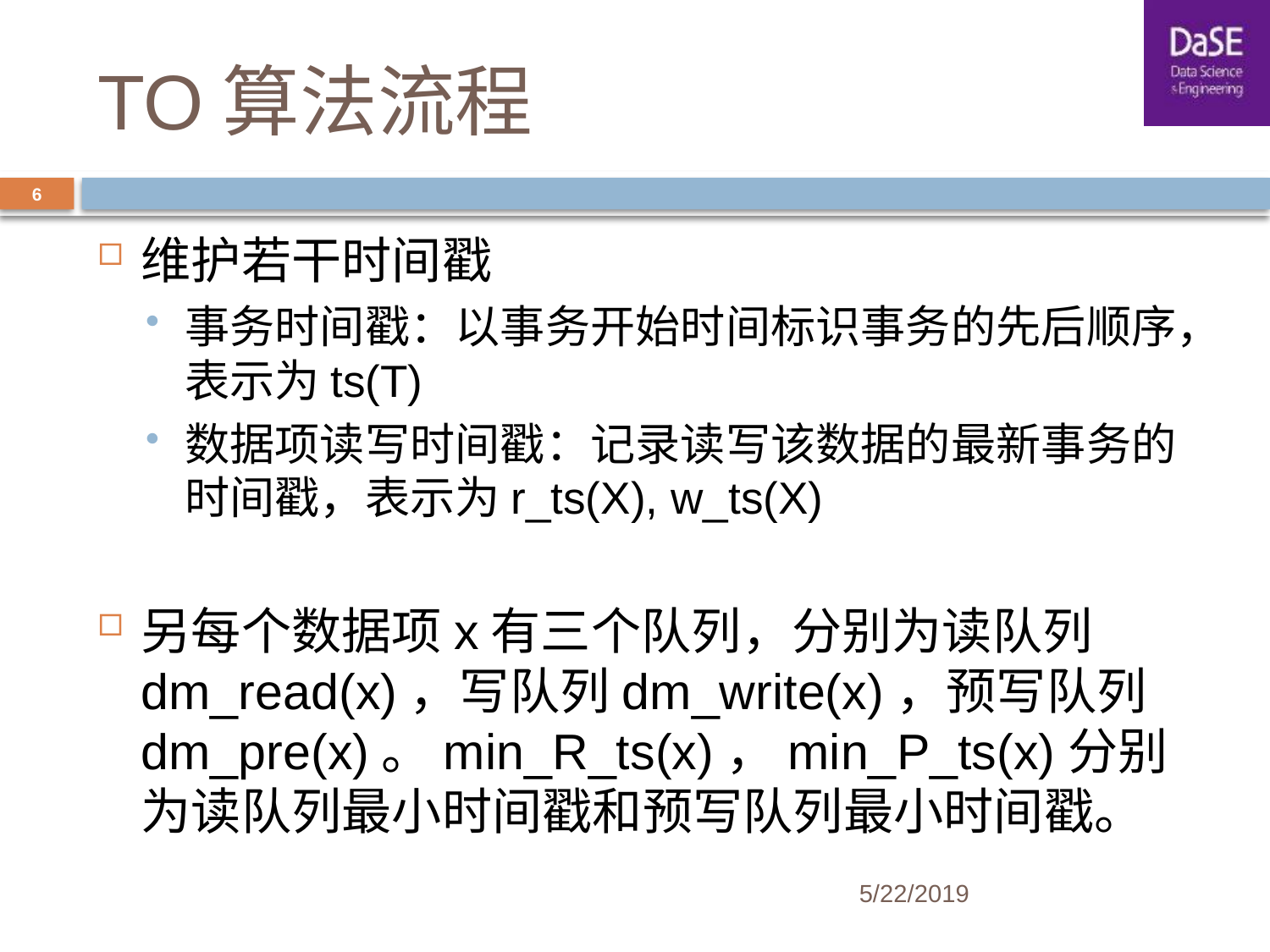

# TO算法流程
6
维护若干时间戳
事务时间戳：以事务开始时间标识事务的先后顺序，表示为ts(T)
数据项读写时间戳：记录读写该数据的最新事务的时间戳，表示为r_ts(X), w_ts(X)

另每个数据项x有三个队列，分别为读队列dm_read(x)，写队列dm_write(x)，预写队列dm_pre(x)。min_R_ts(x)，min_P_ts(x)分别为读队列最小时间戳和预写队列最小时间戳。
5/22/2019